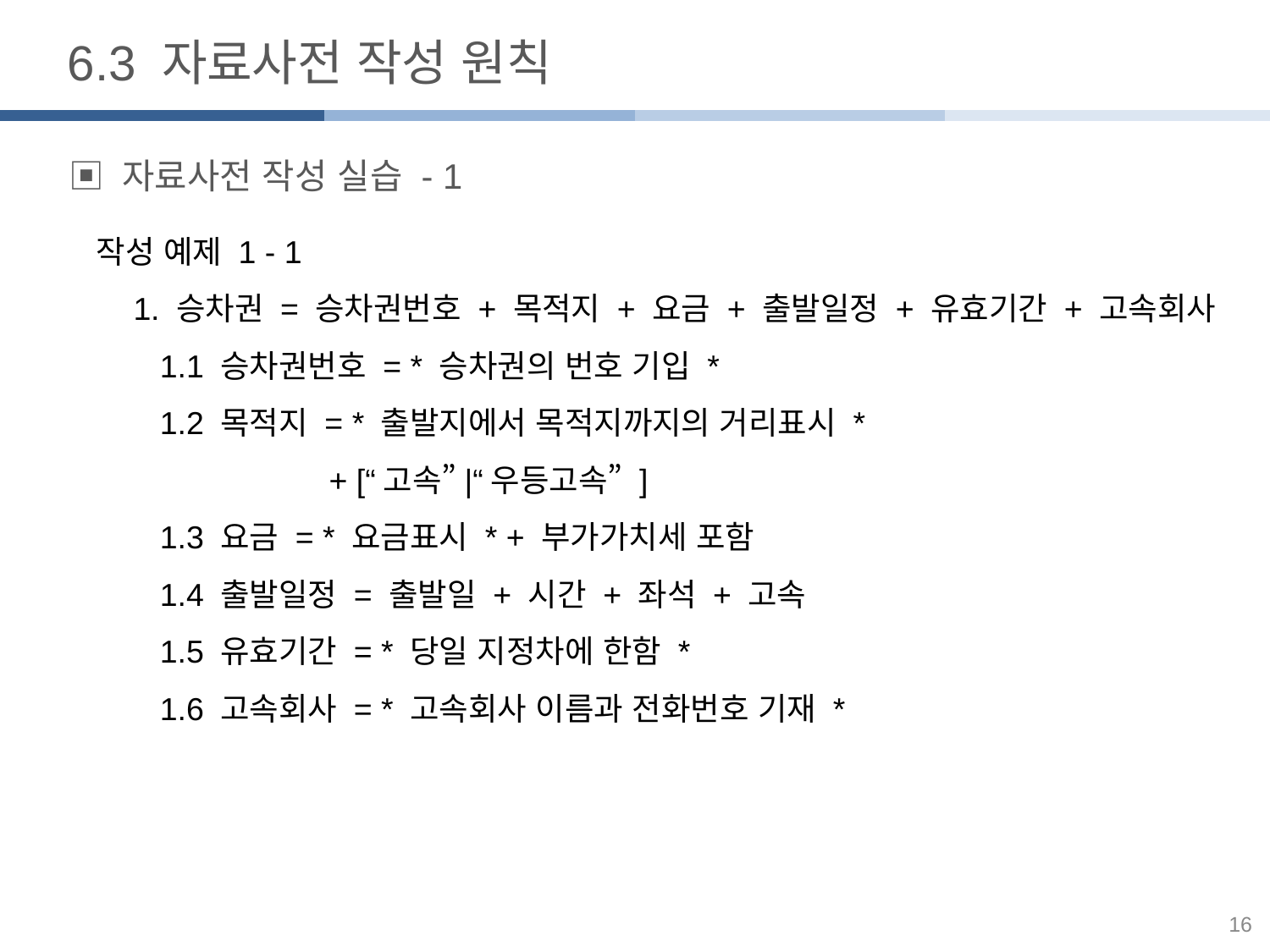

6.3 자료사전 작성 원칙
▣ 자료사전 작성 실습 - 1
작성 예제 1 - 1
1. 승차권 = 승차권번호 + 목적지 + 요금 + 출발일정 + 유효기간 + 고속회사
   1.1 승차권번호 = * 승차권의 번호 기입 *
   1.2 목적지 = * 출발지에서 목적지까지의 거리표시 *
                      + [“고속”|“우등고속” ]
   1.3 요금 = * 요금표시 * + 부가가치세 포함
   1.4 출발일정 = 출발일 + 시간 + 좌석 + 고속
   1.5 유효기간 = * 당일 지정차에 한함 *
   1.6 고속회사 = * 고속회사 이름과 전화번호 기재 *
16